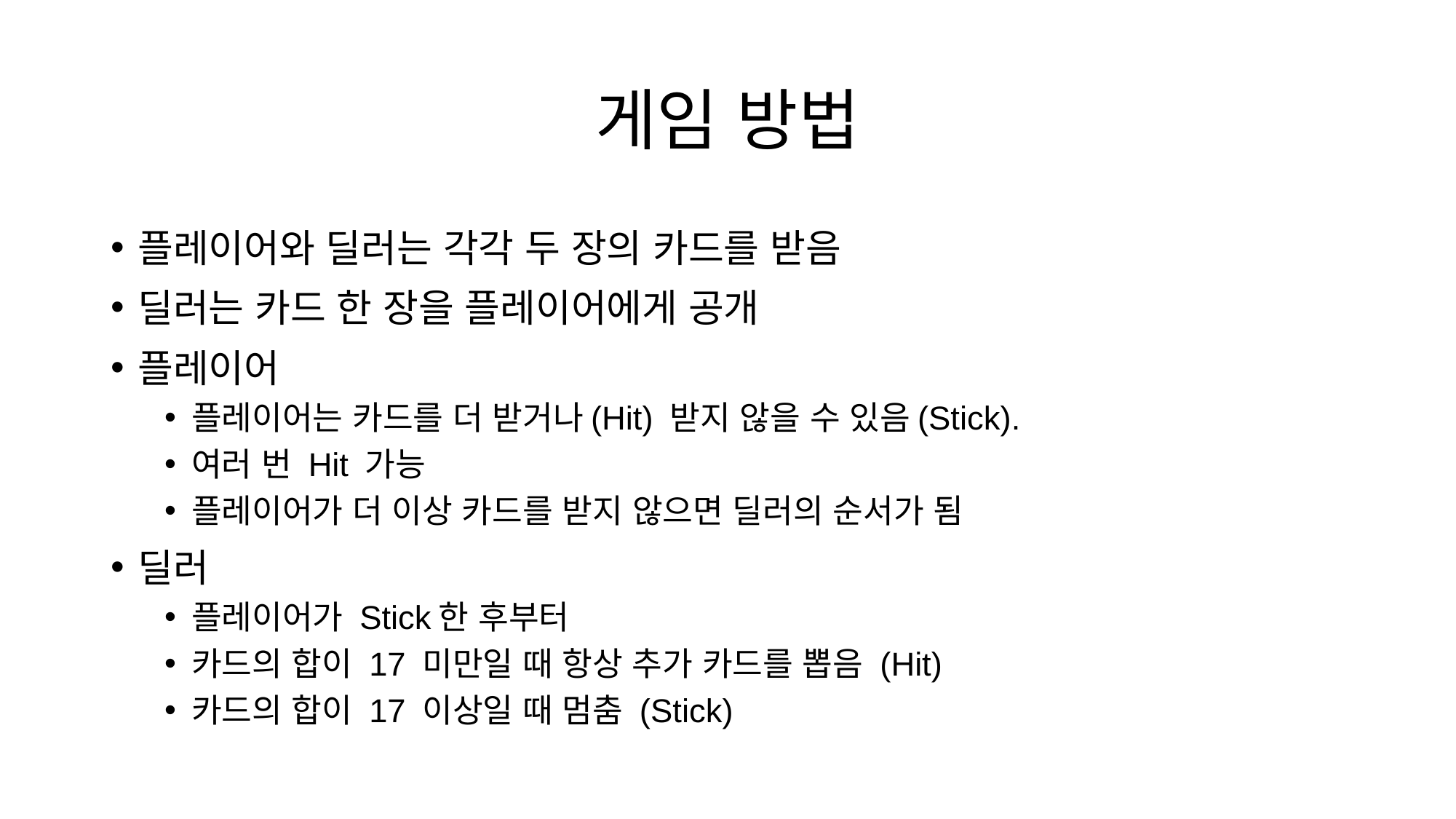

# 게임 방법
플레이어와 딜러는 각각 두 장의 카드를 받음
딜러는 카드 한 장을 플레이어에게 공개
플레이어
플레이어는 카드를 더 받거나(Hit) 받지 않을 수 있음(Stick).
여러 번 Hit 가능
플레이어가 더 이상 카드를 받지 않으면 딜러의 순서가 됨
딜러
플레이어가 Stick한 후부터
카드의 합이 17 미만일 때 항상 추가 카드를 뽑음 (Hit)
카드의 합이 17 이상일 때 멈춤 (Stick)